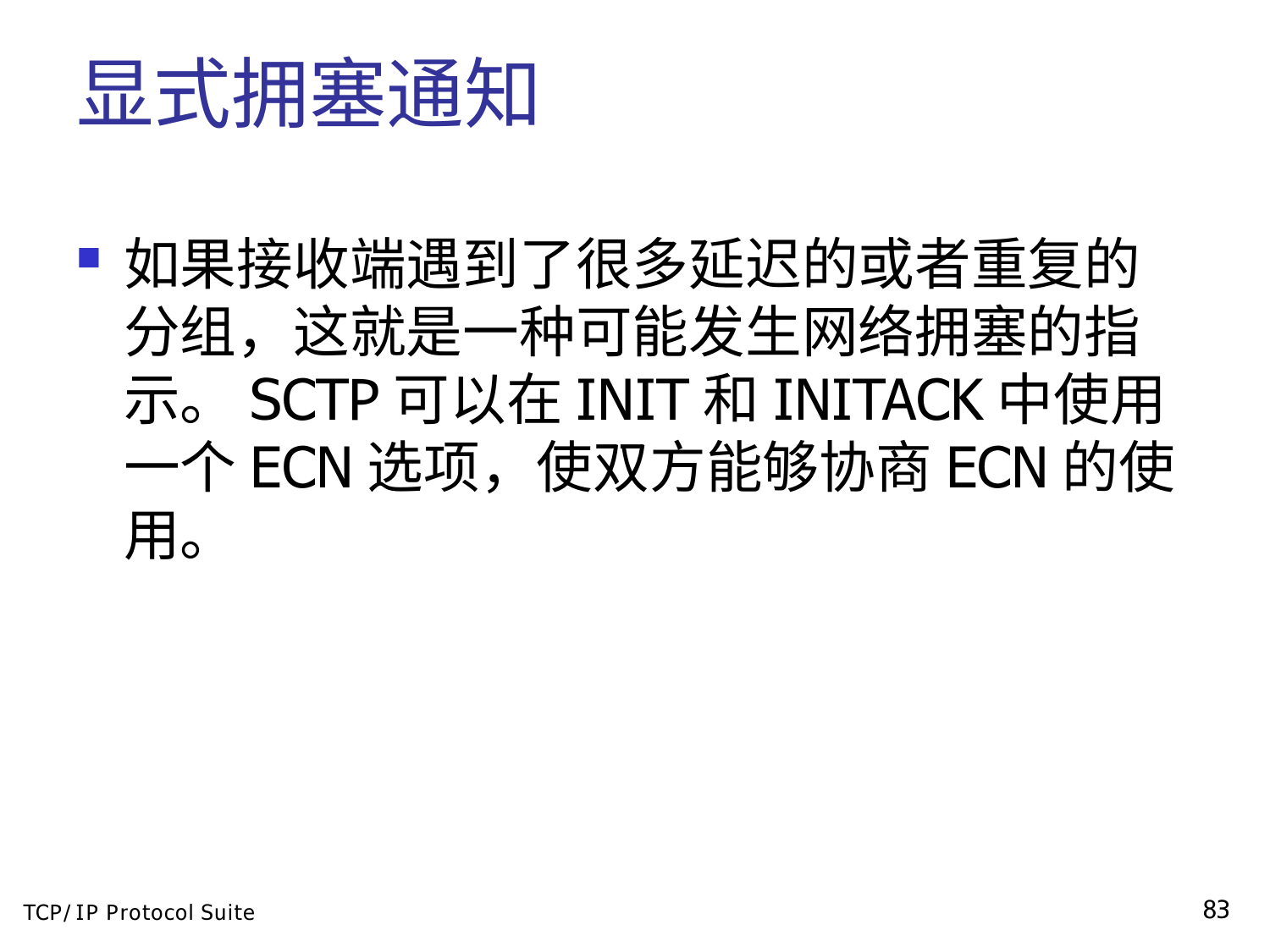

# 显式拥塞通知
如果接收端遇到了很多延迟的或者重复的分组，这就是一种可能发生网络拥塞的指示。SCTP可以在INIT和INITACK中使用一个ECN选项，使双方能够协商ECN的使用。
83
TCP/IP Protocol Suite